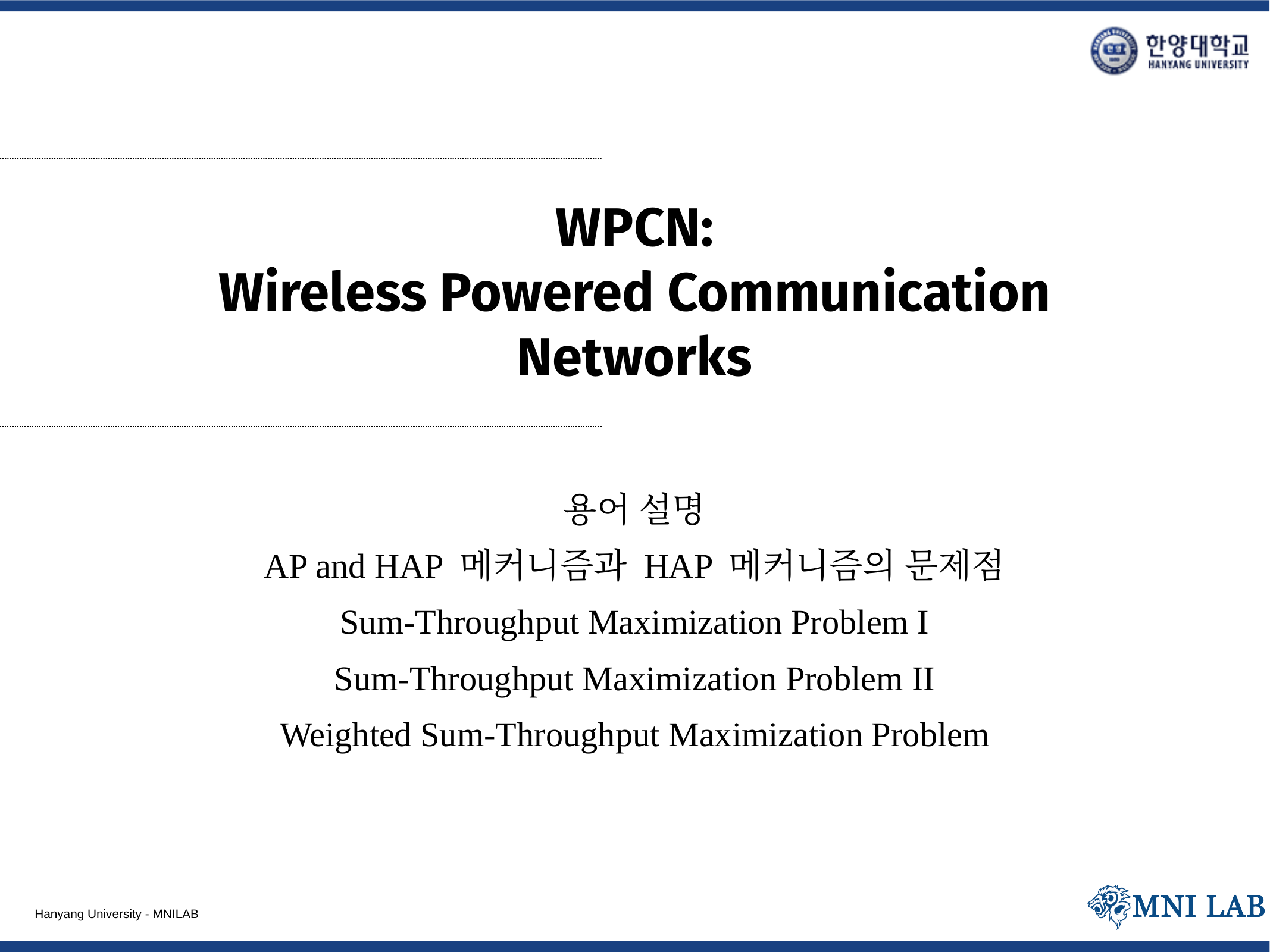

# WPCN: Wireless Powered Communication Networks
용어 설명
AP and HAP 메커니즘과 HAP 메커니즘의 문제점
Sum-Throughput Maximization Problem I
Sum-Throughput Maximization Problem II
Weighted Sum-Throughput Maximization Problem